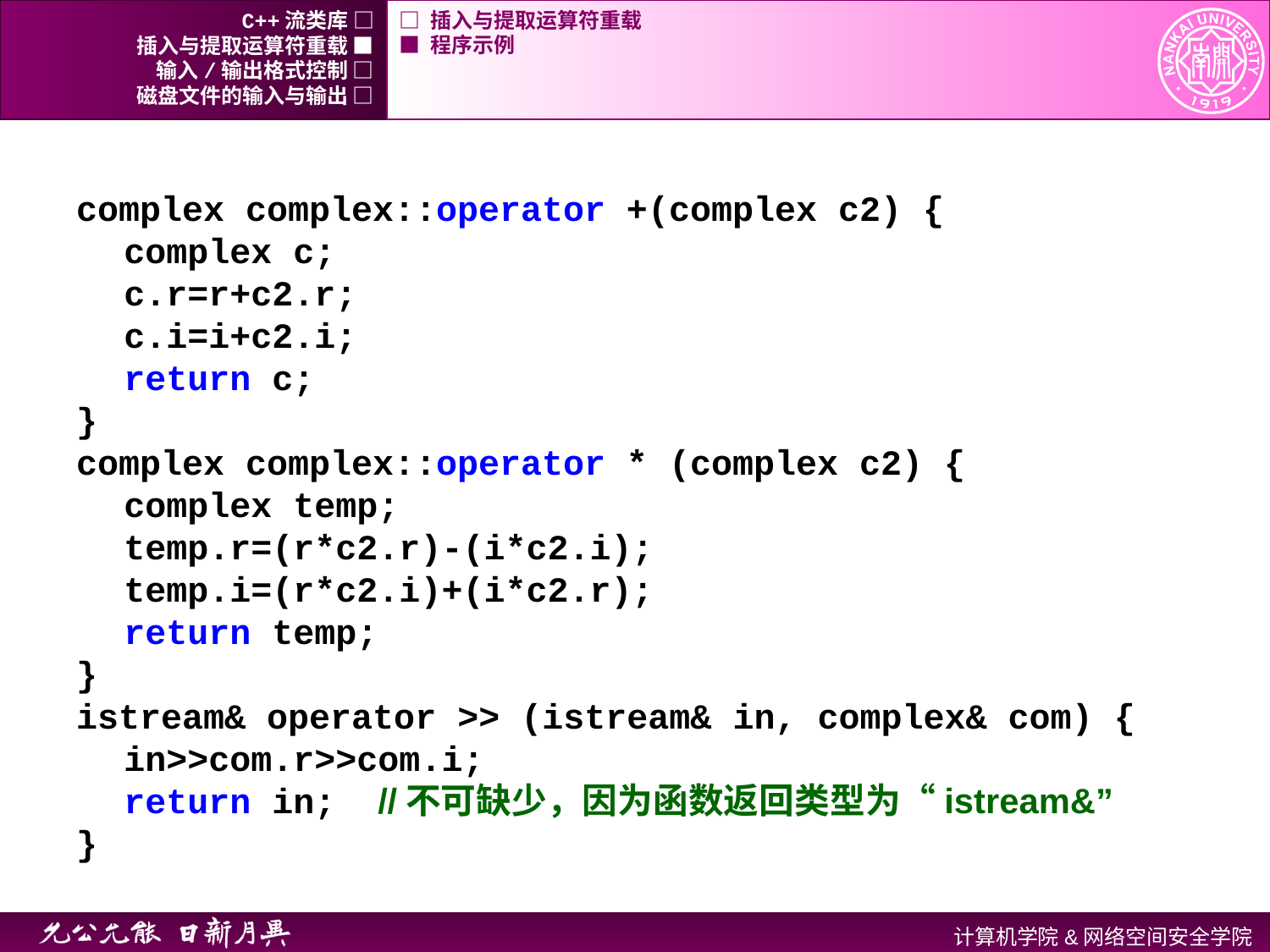

C++流类库 □
□ 插入与提取运算符重载
插入与提取运算符重载 ■
■ 程序示例
输入/输出格式控制 □
磁盘文件的输入与输出 □
complex complex::operator +(complex c2) {
	complex c;
	c.r=r+c2.r;
	c.i=i+c2.i;
	return c;
}
complex complex::operator * (complex c2) {
	complex temp;
	temp.r=(r*c2.r)-(i*c2.i);
	temp.i=(r*c2.i)+(i*c2.r);
	return temp;
}
istream& operator >> (istream& in, complex& com) {
	in>>com.r>>com.i;
	return in;  //不可缺少，因为函数返回类型为“istream&”
}